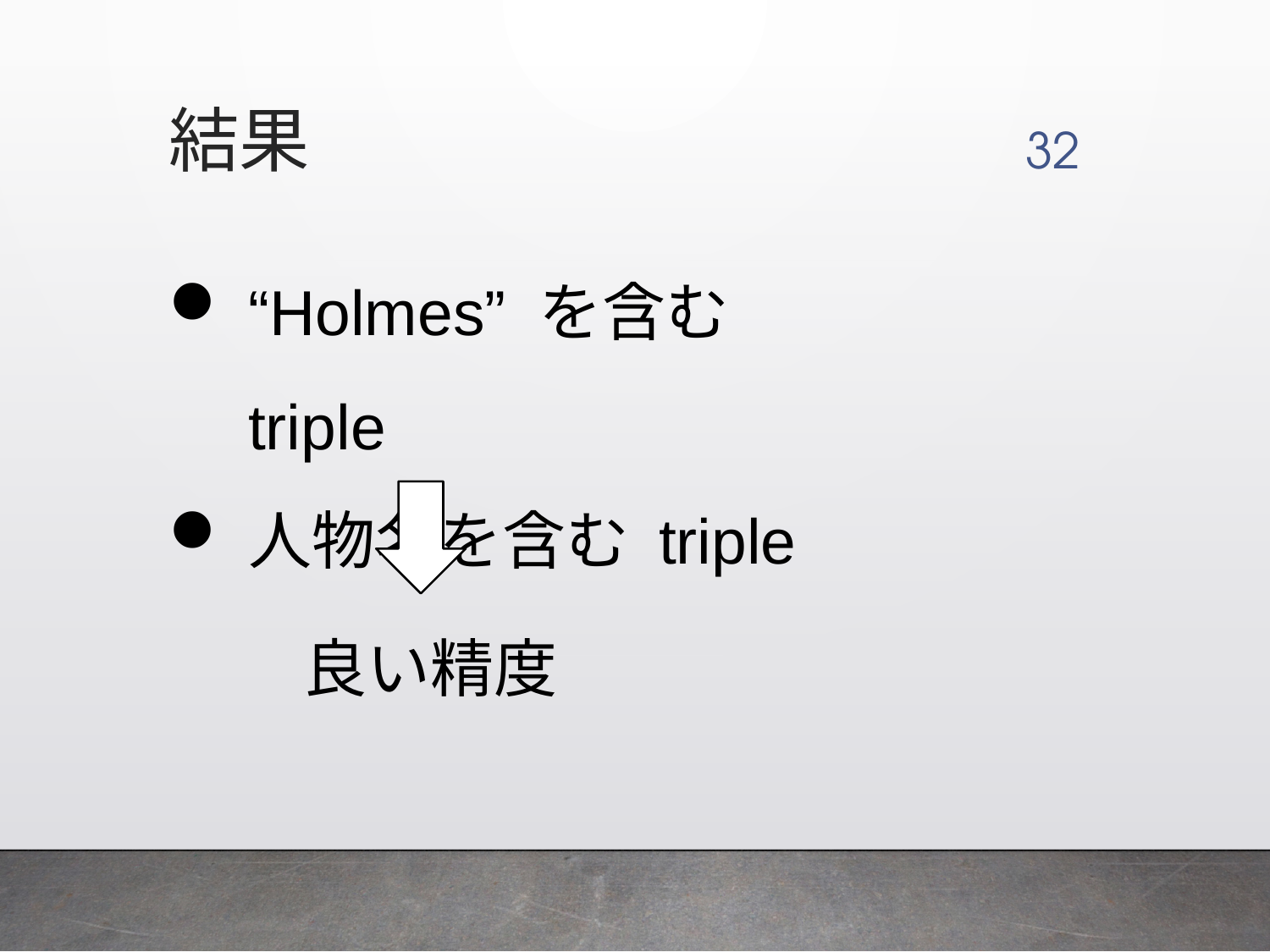

結果
32
“Holmes” を含む triple
人物名を含む triple

良い精度